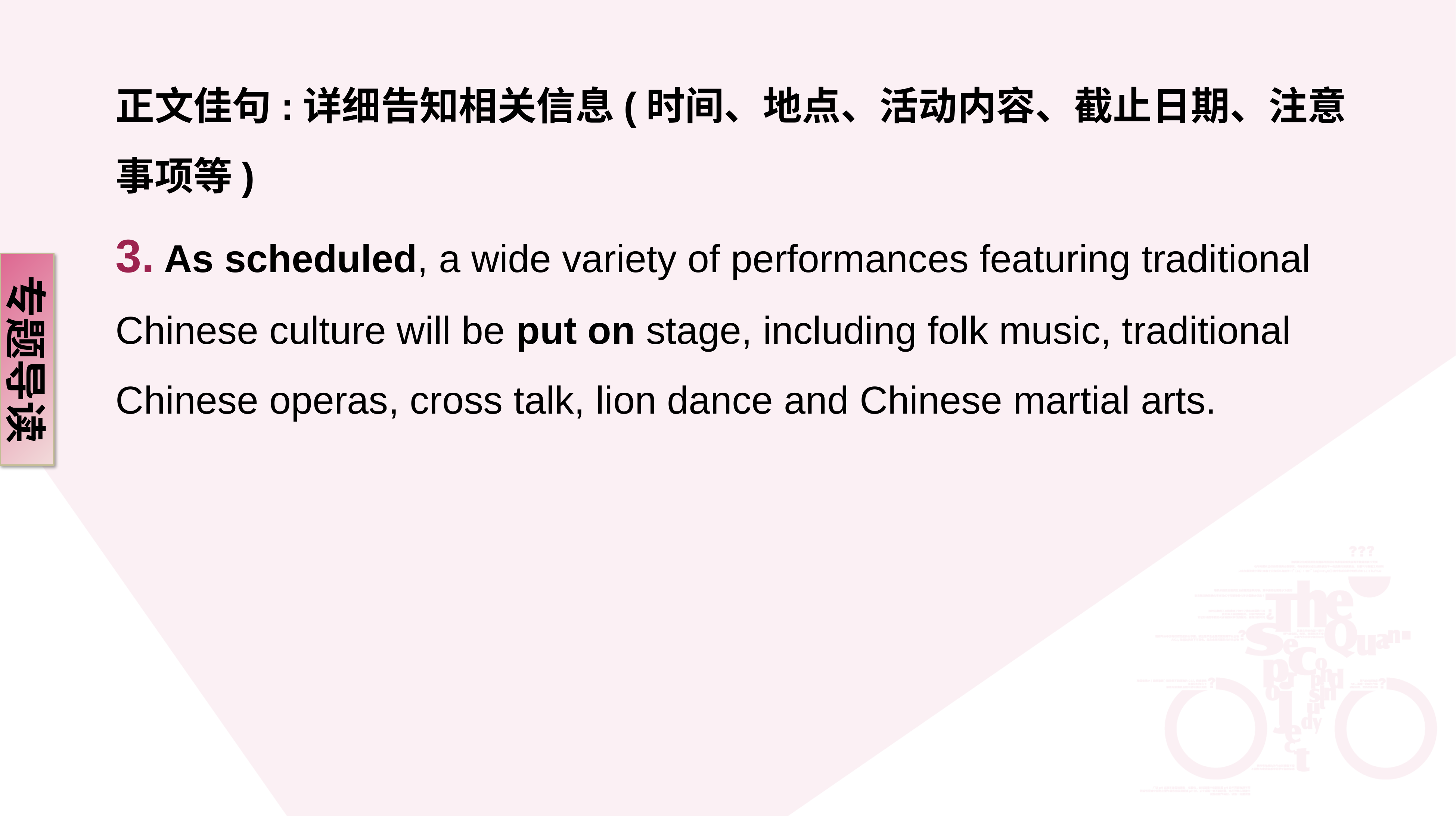

正文佳句:详细告知相关信息(时间、地点、活动内容、截止日期、注意事项等)
3. As scheduled, a wide variety of performances featuring traditional Chinese culture will be put on stage, including folk music, traditional Chinese operas, cross talk, lion dance and Chinese martial arts.
专题导读